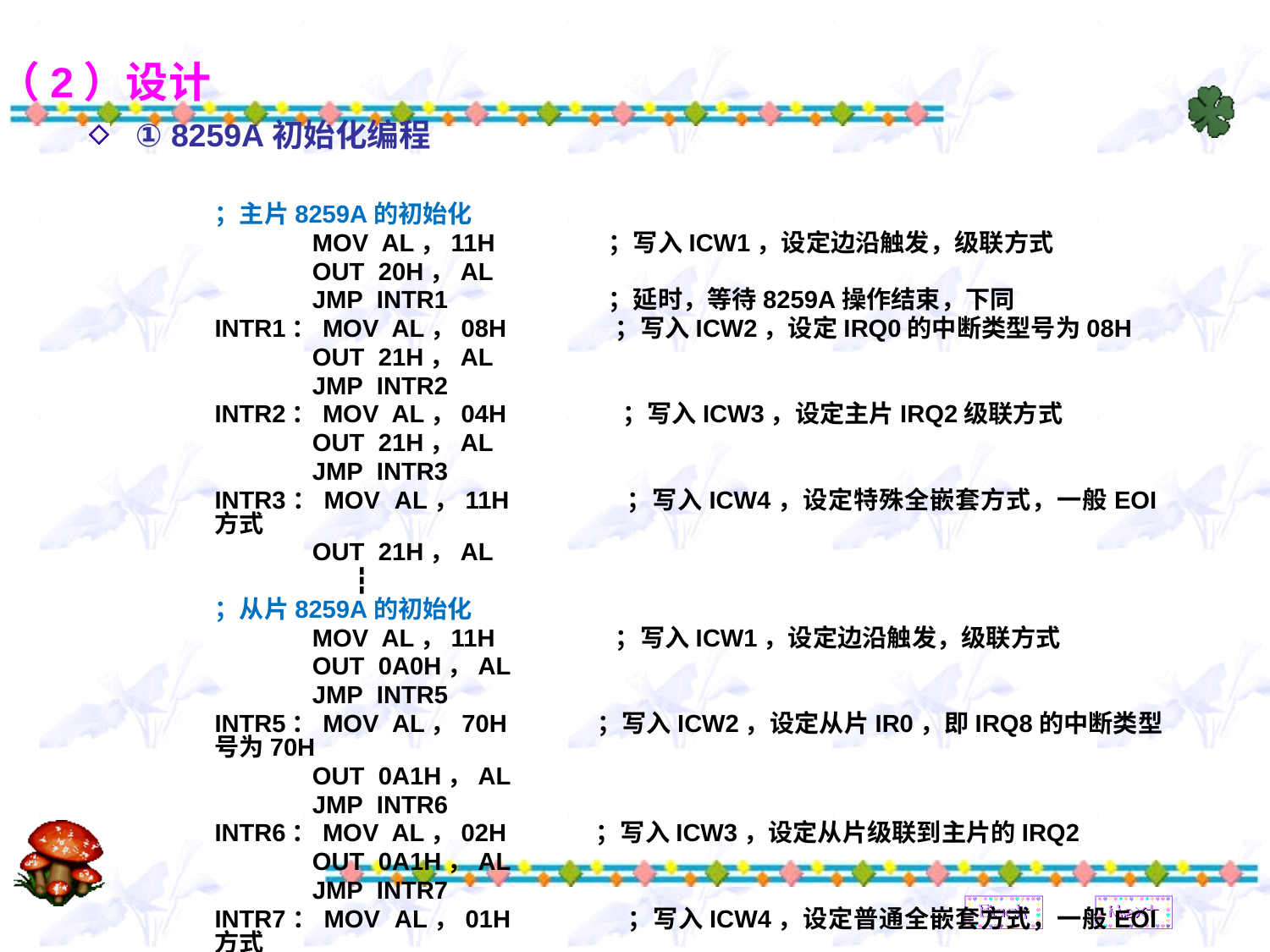

# （2）设计
① 8259A初始化编程

；主片8259A的初始化
              MOV  AL，11H 	 ；写入ICW1，设定边沿触发，级联方式
              OUT  20H，AL
              JMP  INTR1      	 ；延时，等待8259A操作结束，下同
INTR1：MOV  AL，08H    	  ；写入ICW2，设定IRQ0的中断类型号为08H
              OUT  21H，AL
              JMP  INTR2
INTR2：MOV  AL，04H      	   ；写入ICW3，设定主片IRQ2级联方式
              OUT  21H，AL
              JMP  INTR3
INTR3：MOV  AL，11H       	  ；写入ICW4，设定特殊全嵌套方式，一般EOI方式
              OUT  21H，AL
                    ┇
；从片8259A的初始化
              MOV  AL，11H 	  ；写入ICW1，设定边沿触发，级联方式
              OUT  0A0H，AL
              JMP  INTR5
INTR5：MOV  AL，70H        	；写入ICW2，设定从片IR0，即IRQ8的中断类型号为70H
              OUT  0A1H，AL
              JMP  INTR6
INTR6：MOV  AL，02H      	；写入ICW3，设定从片级联到主片的IRQ2
              OUT  0A1H，AL
              JMP  INTR7
INTR7：MOV  AL，01H        	  ；写入ICW4，设定普通全嵌套方式，一般EOI方式
              OUT  0A1H，AL
                        ┇